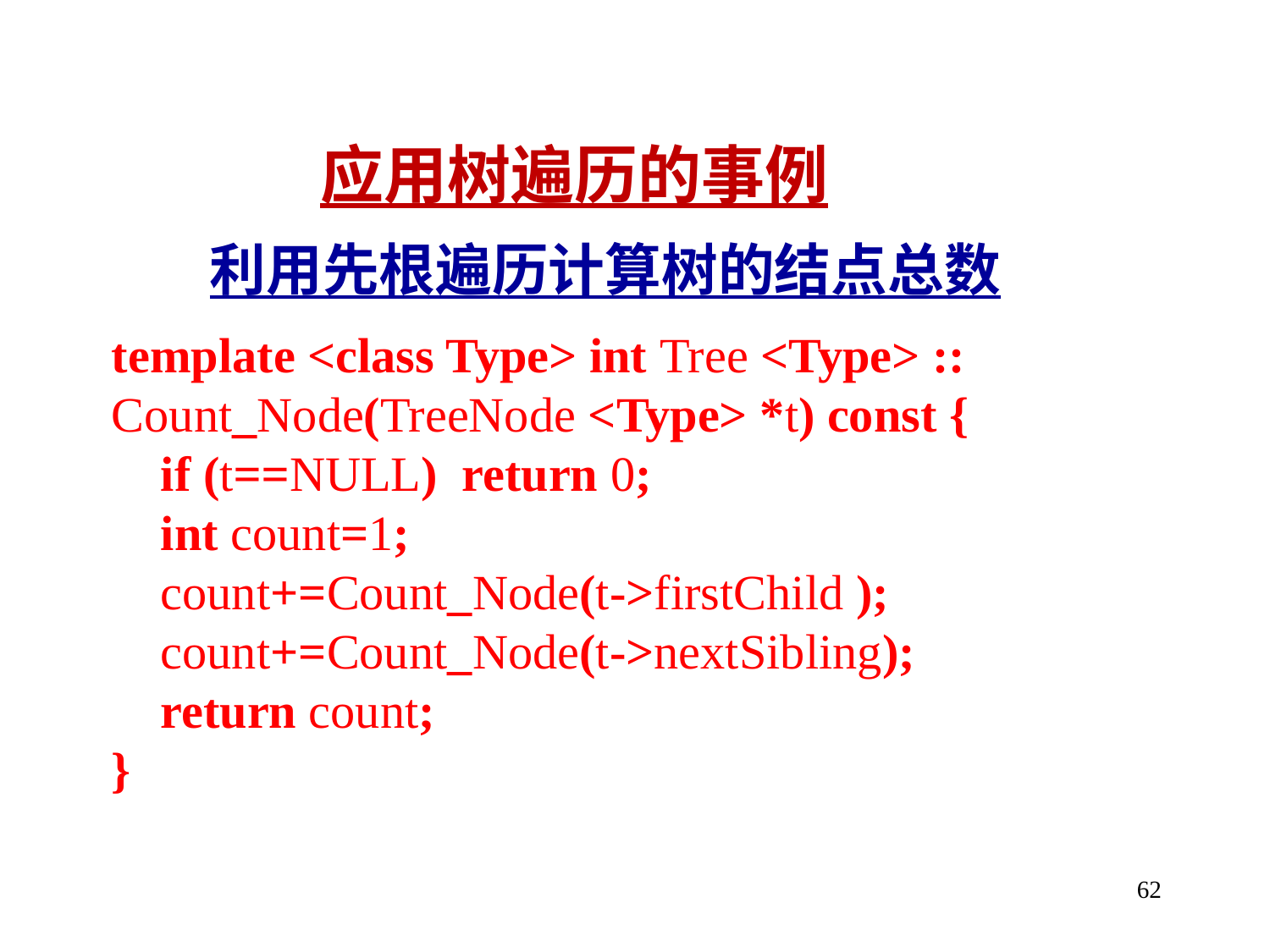

应用树遍历的事例
利用先根遍历计算树的结点总数
template <class Type> int Tree <Type> ::
Count_Node(TreeNode <Type> *t) const {
    if (t==NULL)  return 0;
    int count=1;
    count+=Count_Node(t->firstChild );
    count+=Count_Node(t->nextSibling);
    return count;
}
62